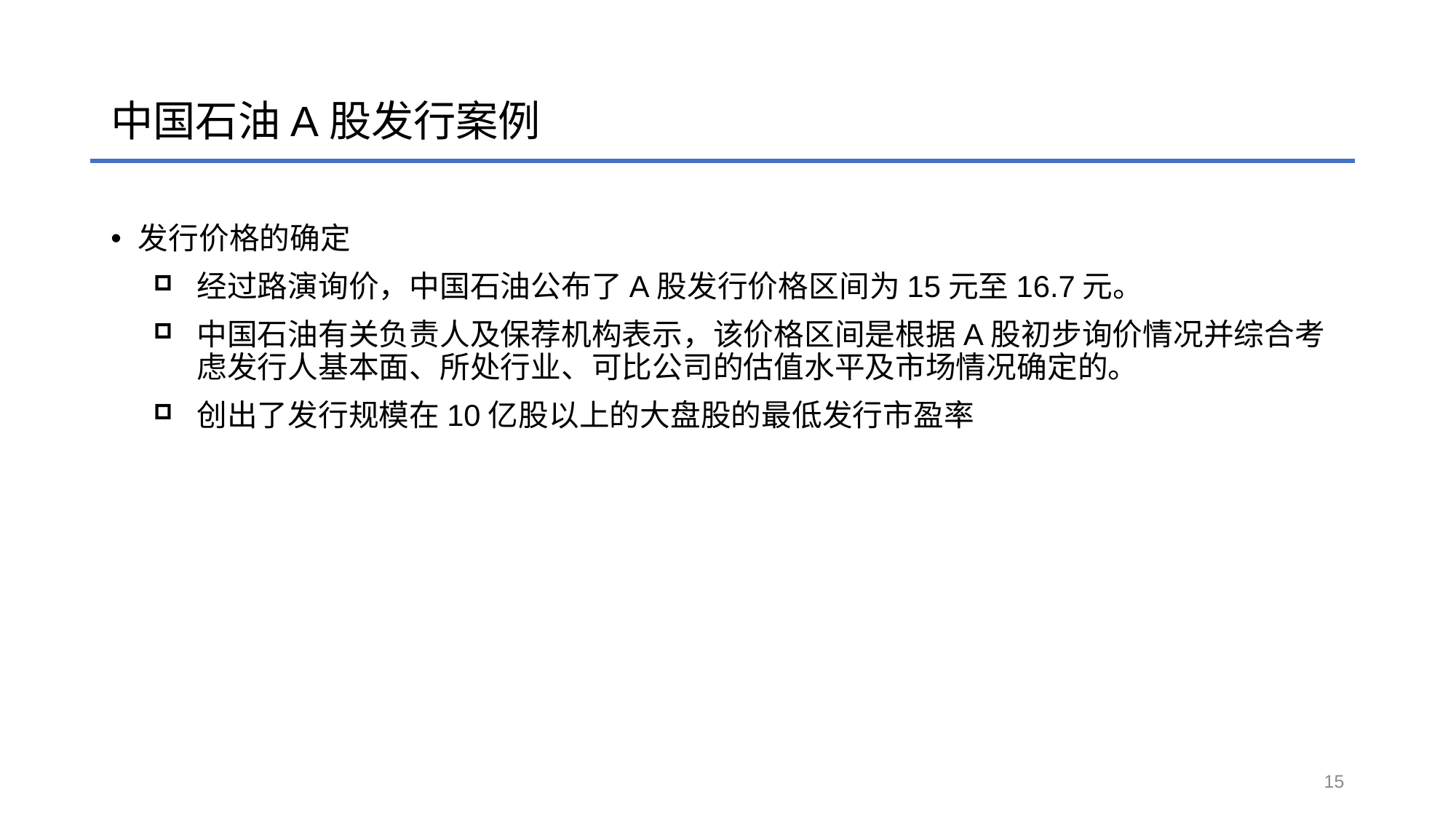

# 中国石油A股发行案例
发行价格的确定
经过路演询价，中国石油公布了A股发行价格区间为15元至16.7元。
中国石油有关负责人及保荐机构表示，该价格区间是根据A股初步询价情况并综合考虑发行人基本面、所处行业、可比公司的估值水平及市场情况确定的。
创出了发行规模在10亿股以上的大盘股的最低发行市盈率

15